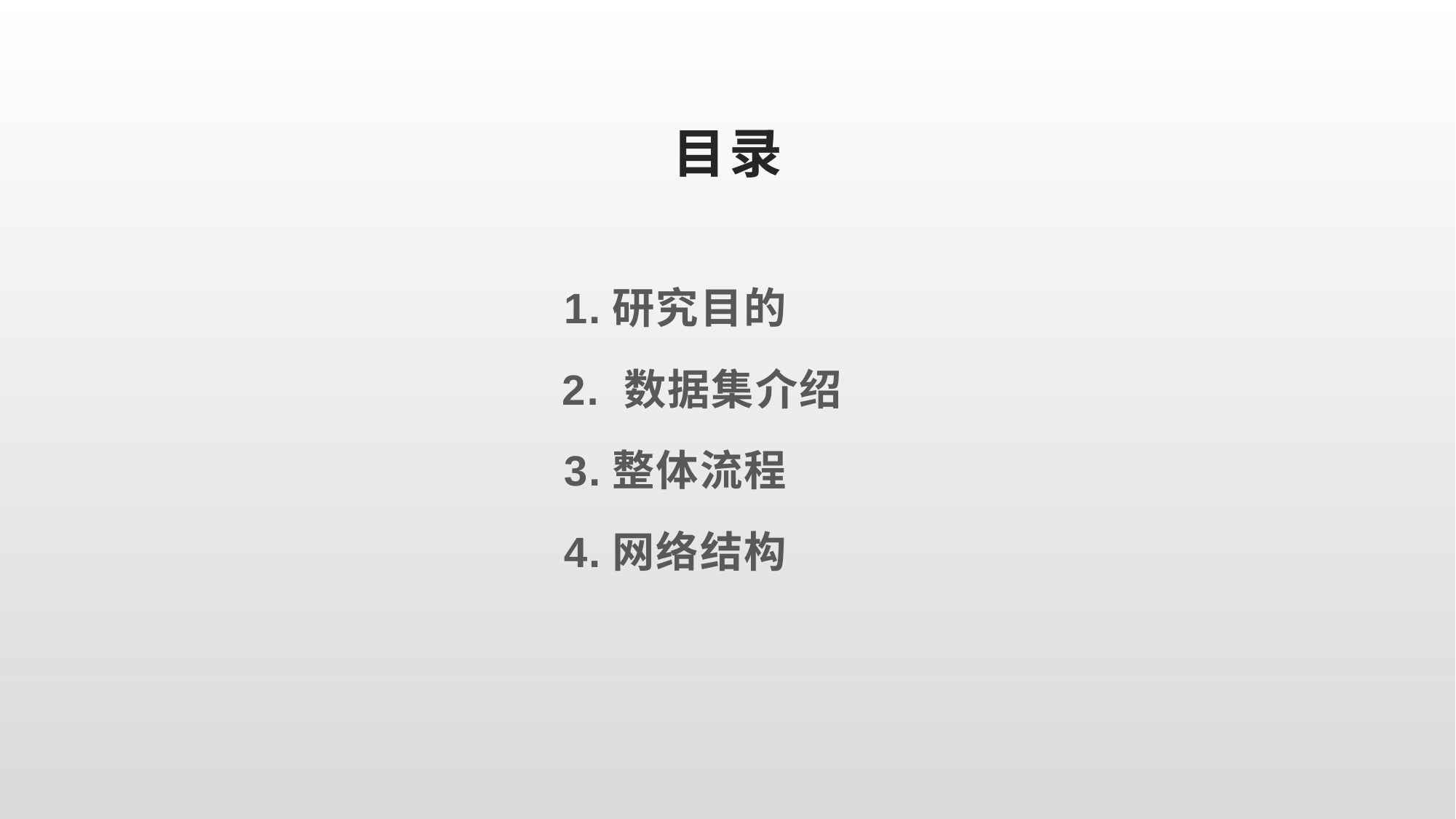

# 目录

1.研究目的
    2. 数据集介绍
3.整体流程
4.网络结构